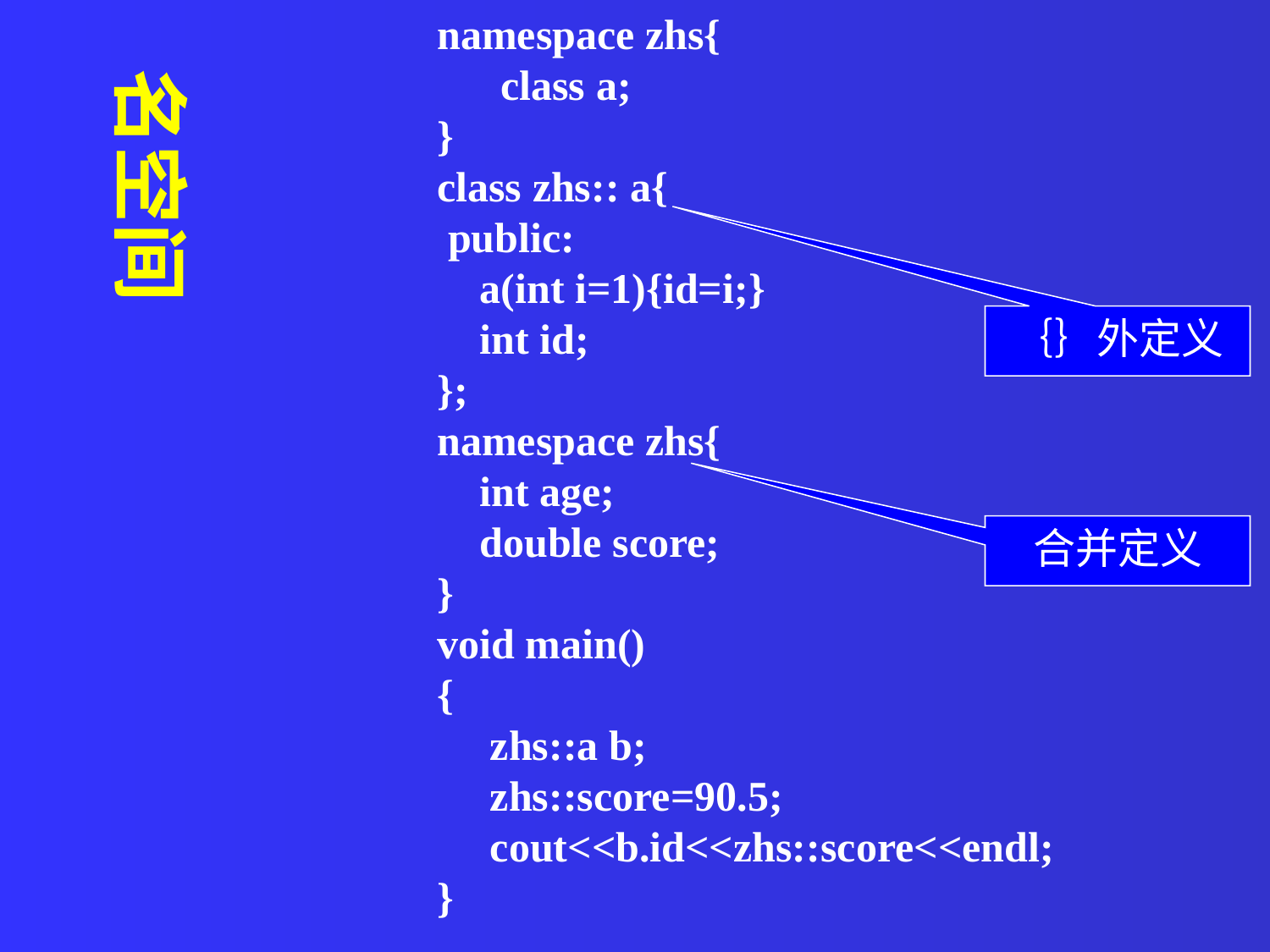

namespace zhs{
      class a;
}
class zhs:: a{
 public:
    a(int i=1){id=i;}
    int id;
};
namespace zhs{
    int age;
    double score;
}
void main()
{
     zhs::a b;
     zhs::score=90.5;
     cout<<b.id<<zhs::score<<endl;
}
名空间
｛｝外定义
合并定义